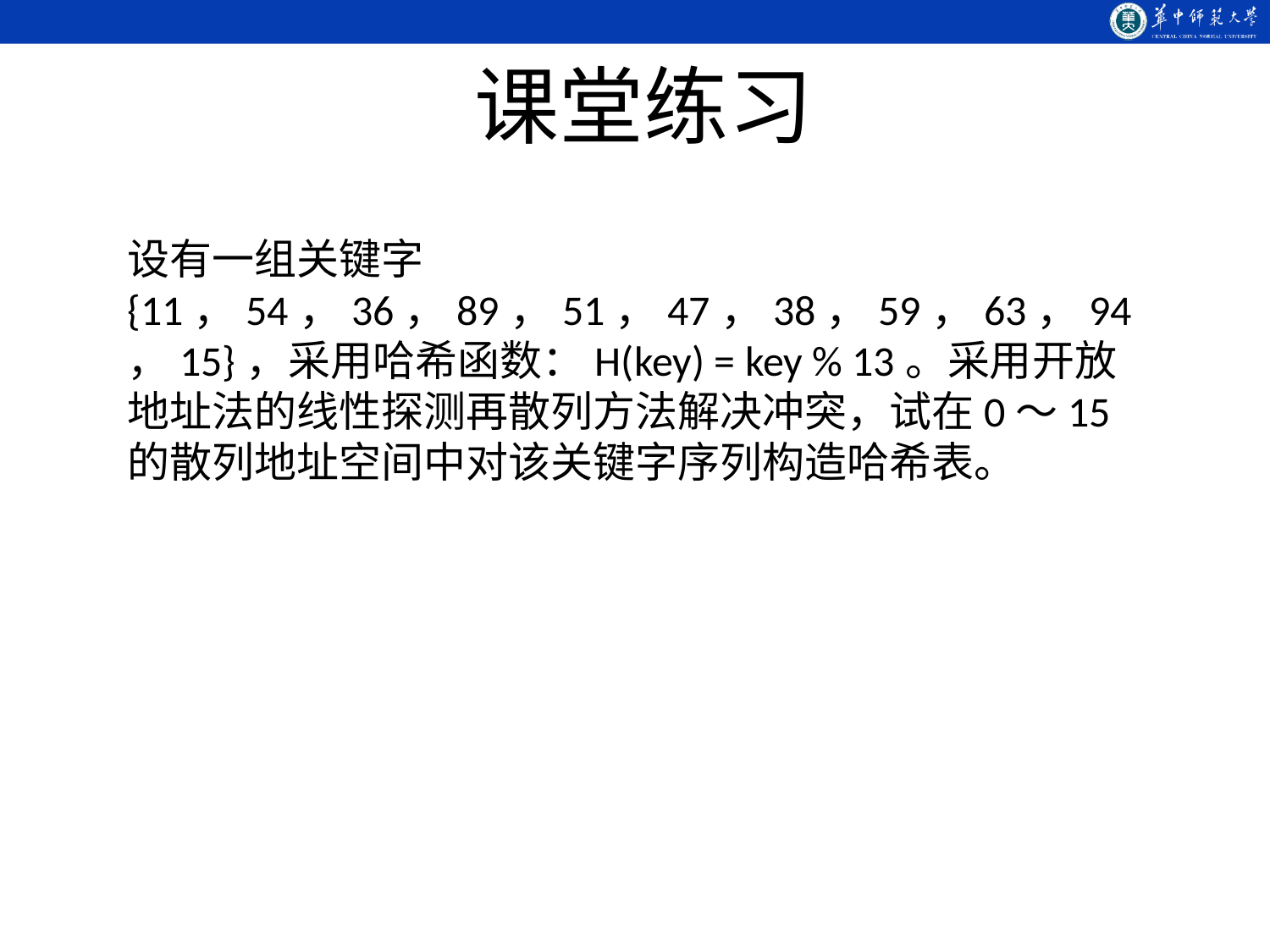

课堂练习
设有一组关键字{11，54，36，89，51，47，38，59，63，94，15}，采用哈希函数：H(key) = key % 13。采用开放地址法的线性探测再散列方法解决冲突，试在0～15的散列地址空间中对该关键字序列构造哈希表。